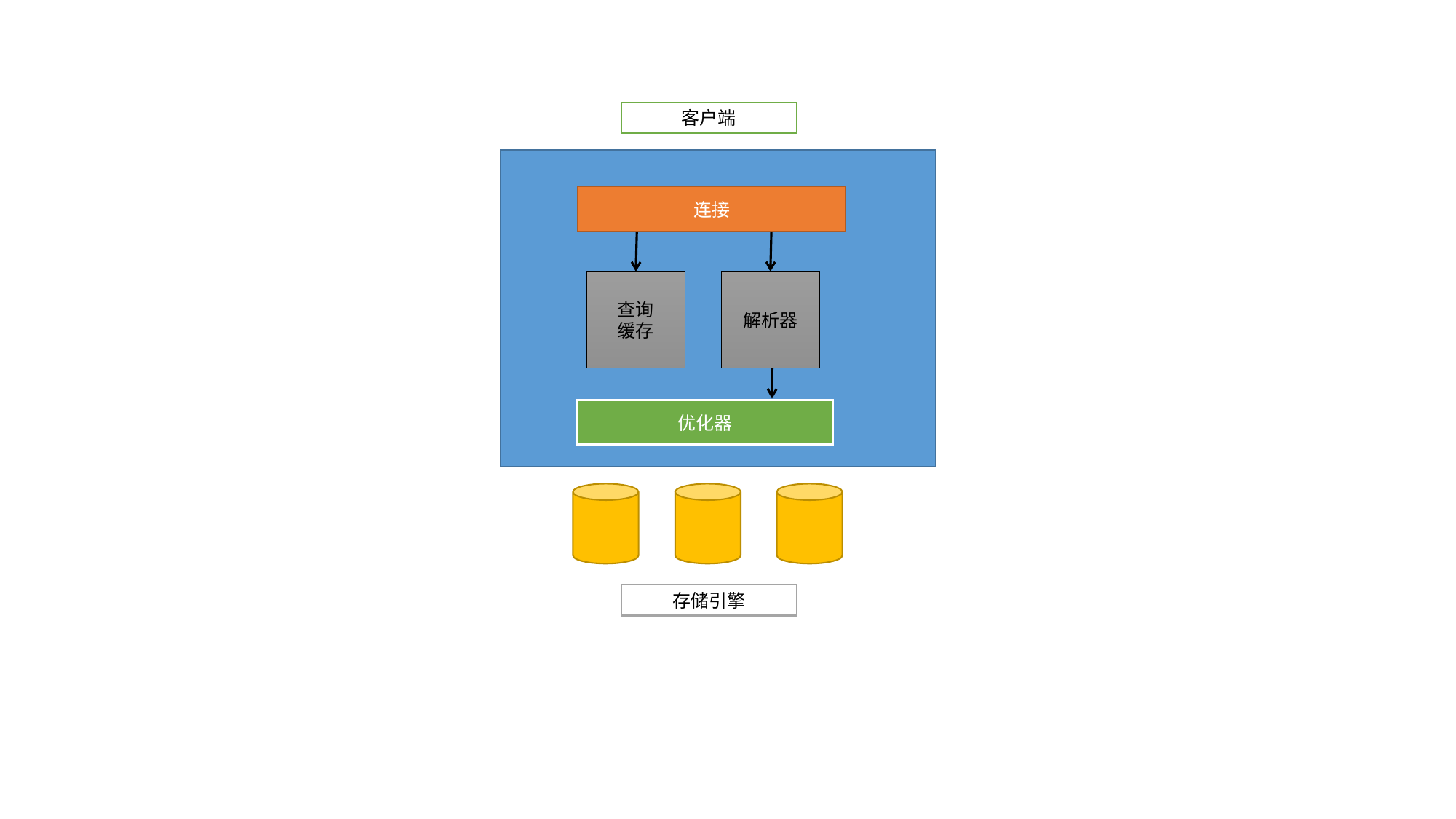

客户端

连接
查询
缓存
解析器
优化器

存储引擎